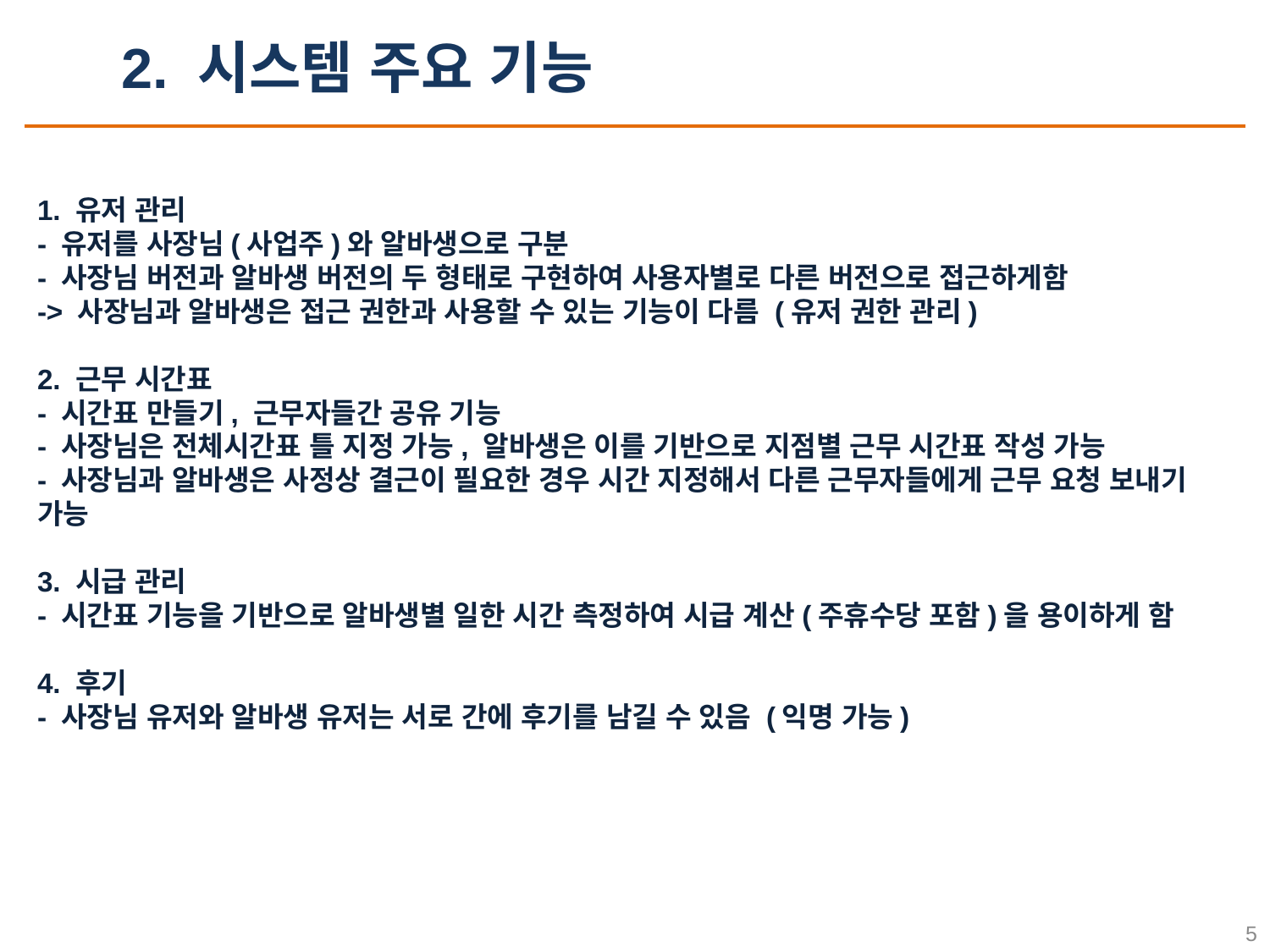

2. 시스템 주요 기능
1. 유저 관리
- 유저를 사장님(사업주)와 알바생으로 구분
- 사장님 버전과 알바생 버전의 두 형태로 구현하여 사용자별로 다른 버전으로 접근하게함
-> 사장님과 알바생은 접근 권한과 사용할 수 있는 기능이 다름 (유저 권한 관리)
2. 근무 시간표
- 시간표 만들기, 근무자들간 공유 기능
- 사장님은 전체시간표 틀 지정 가능, 알바생은 이를 기반으로 지점별 근무 시간표 작성 가능
- 사장님과 알바생은 사정상 결근이 필요한 경우 시간 지정해서 다른 근무자들에게 근무 요청 보내기 가능
3. 시급 관리
- 시간표 기능을 기반으로 알바생별 일한 시간 측정하여 시급 계산(주휴수당 포함)을 용이하게 함
4. 후기
- 사장님 유저와 알바생 유저는 서로 간에 후기를 남길 수 있음 (익명 가능)

5